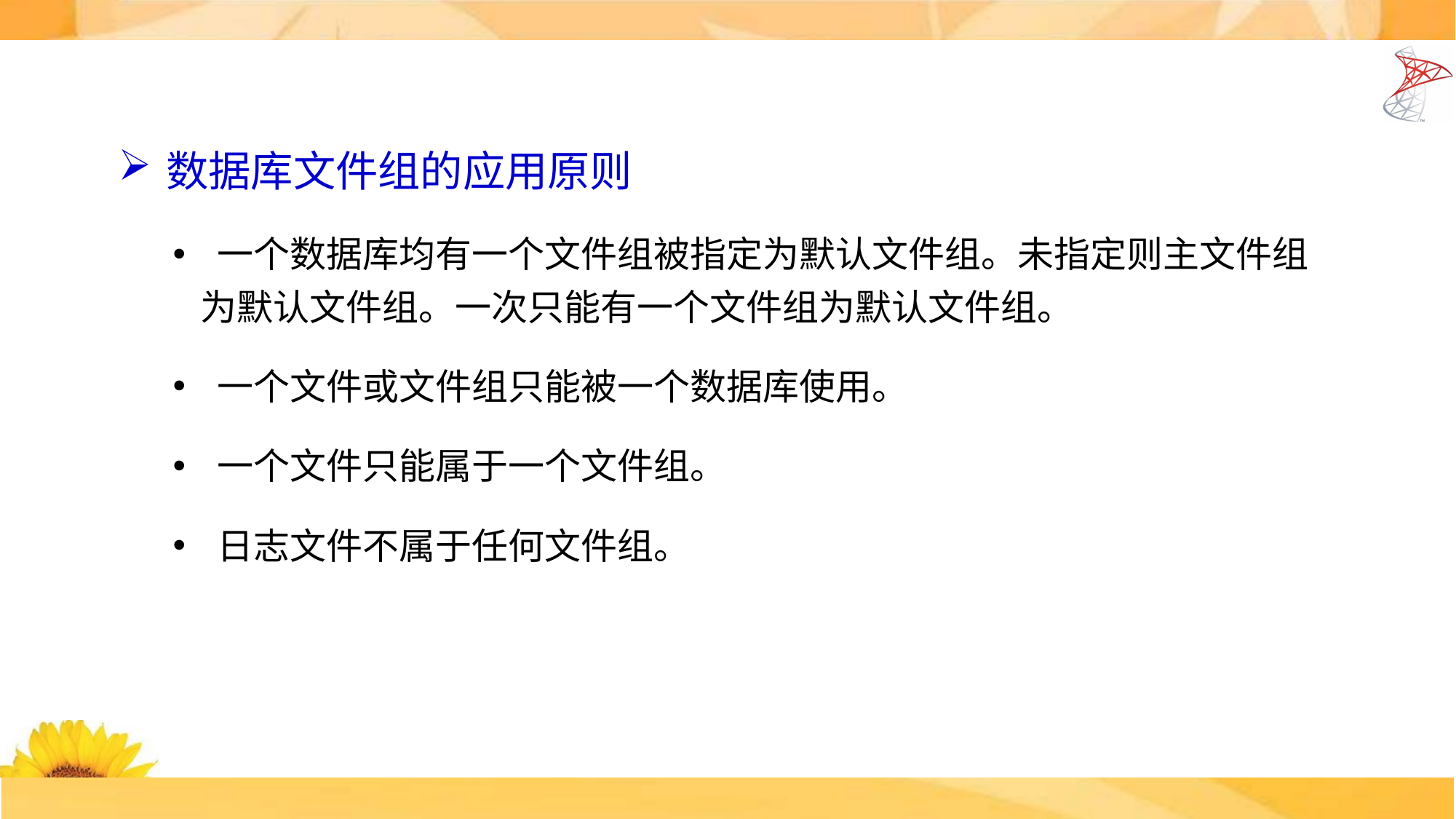

数据库文件组的应用原则
 一个数据库均有一个文件组被指定为默认文件组。未指定则主文件组为默认文件组。一次只能有一个文件组为默认文件组。
 一个文件或文件组只能被一个数据库使用。
 一个文件只能属于一个文件组。
 日志文件不属于任何文件组。